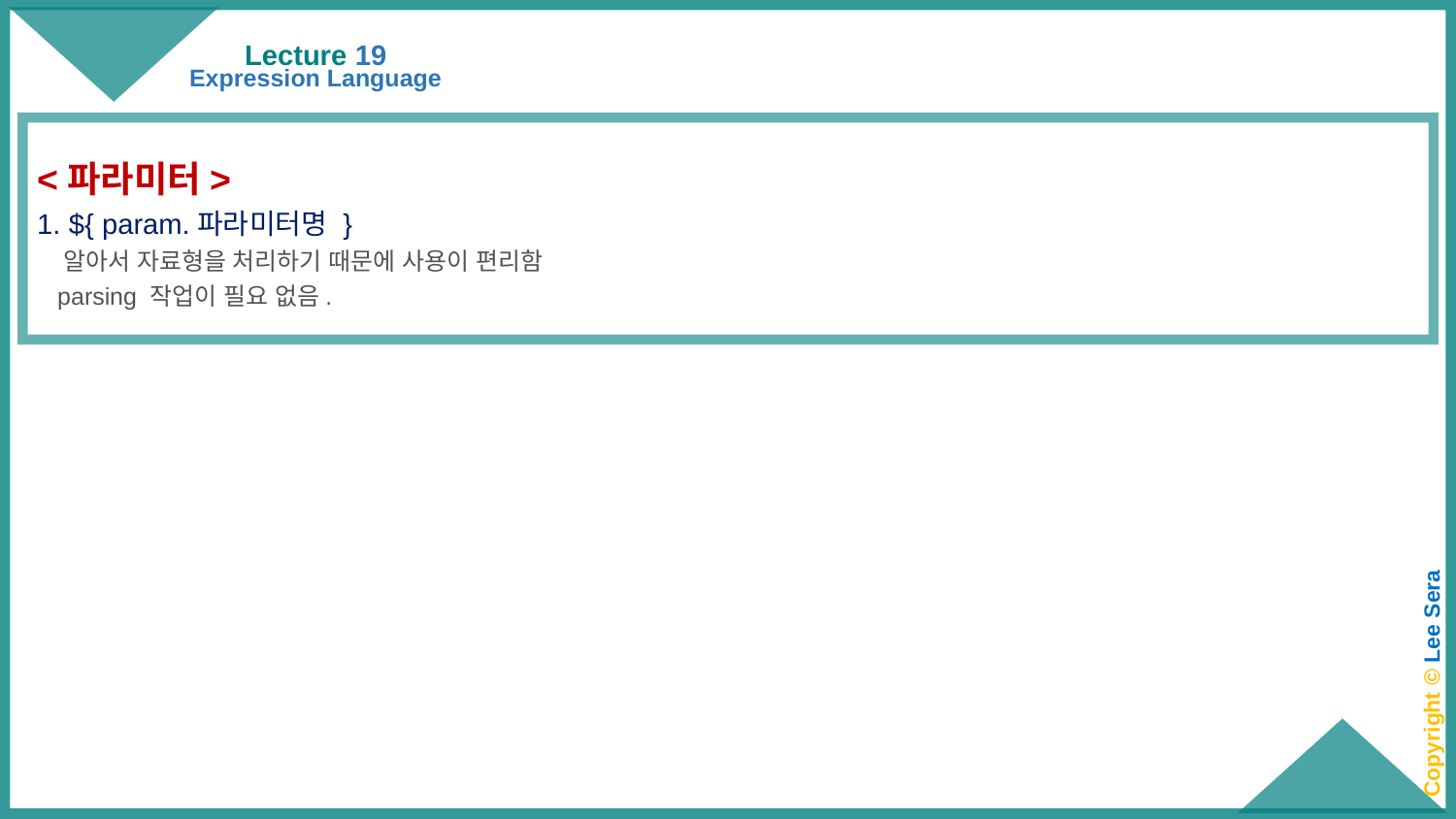

# Lecture 19
Expression Language
<파라미터>
1. ${ param.파라미터명 }
   알아서 자료형을 처리하기 때문에 사용이 편리함
   parsing 작업이 필요 없음.
Copyright © Lee Sera